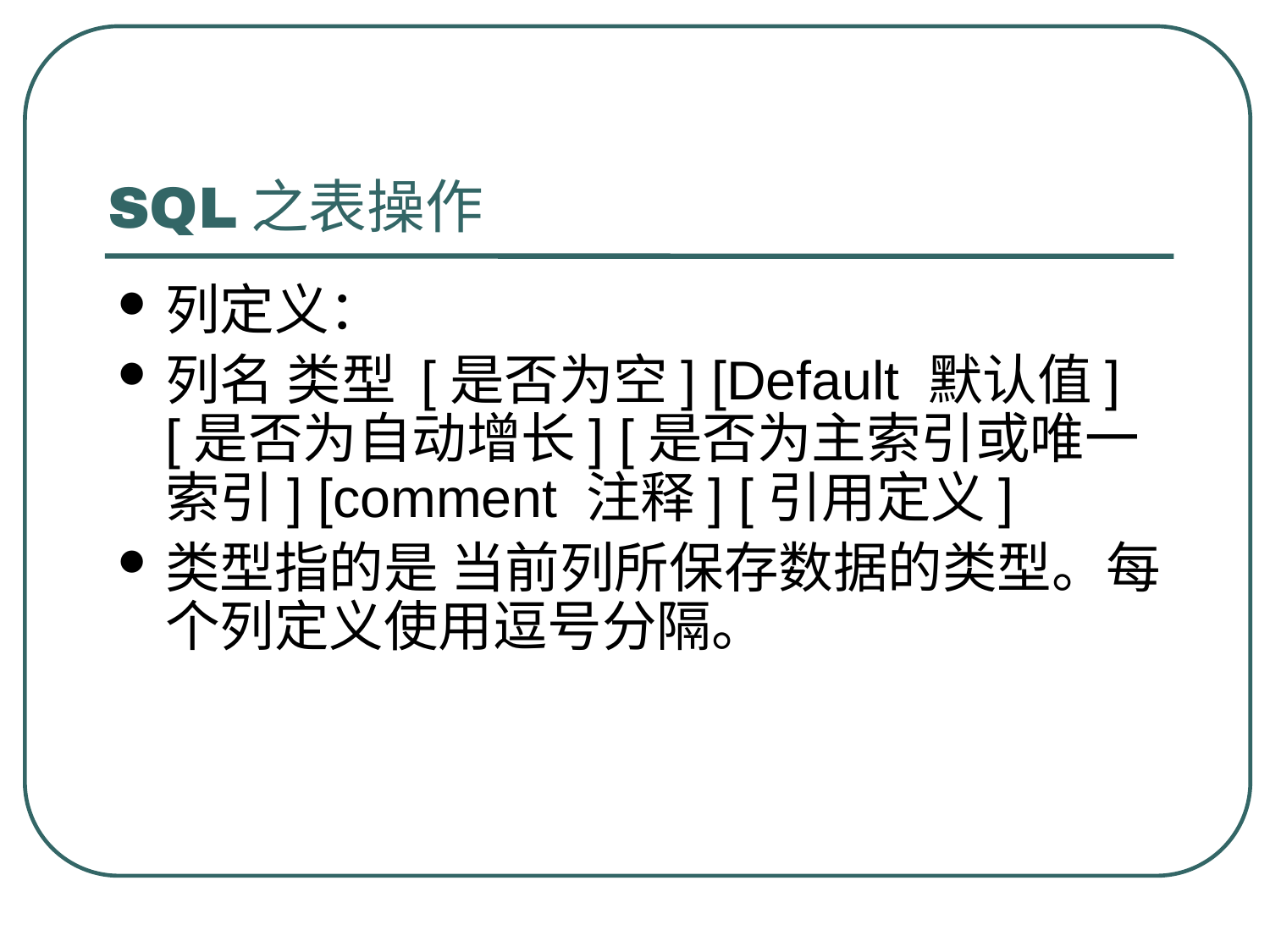

# SQL之表操作
列定义：
列名 类型 [是否为空] [Default 默认值] [是否为自动增长] [是否为主索引或唯一索引] [comment 注释] [引用定义]
类型指的是 当前列所保存数据的类型。每个列定义使用逗号分隔。